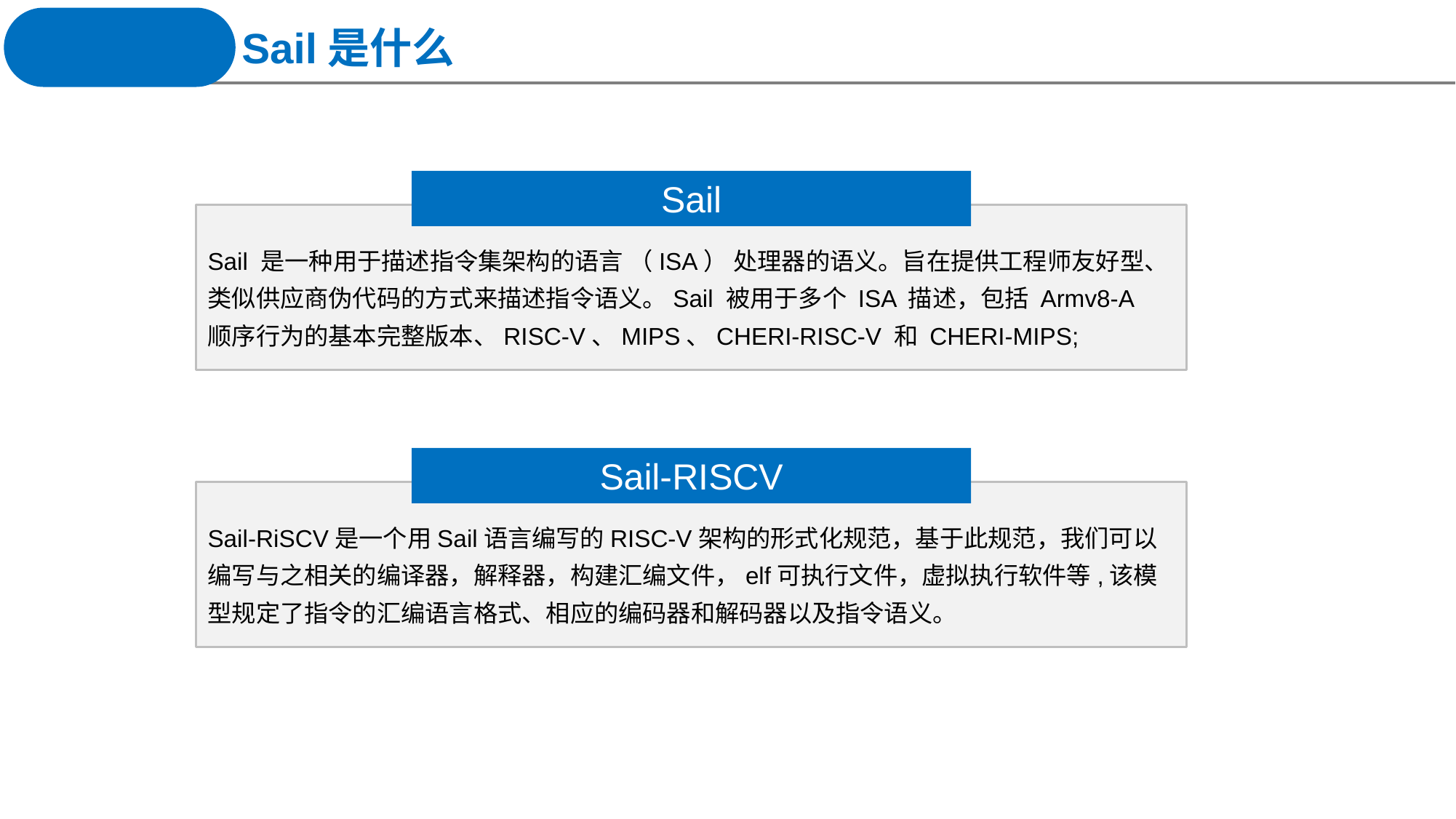

Sail是什么

Sail

Sail 是一种用于描述指令集架构的语言 （ISA） 处理器的语义。旨在提供工程师友好型、类似供应商伪代码的方式来描述指令语义。Sail 被用于多个 ISA 描述，包括 Armv8-A 顺序行为的基本完整版本、RISC-V、MIPS、CHERI-RISC-V 和 CHERI-MIPS;
Sail-RISCV

Sail-RiSCV是一个用Sail语言编写的RISC-V架构的形式化规范，基于此规范，我们可以编写与之相关的编译器，解释器，构建汇编文件，elf可执行文件，虚拟执行软件等,该模型规定了指令的汇编语言格式、相应的编码器和解码器以及指令语义。